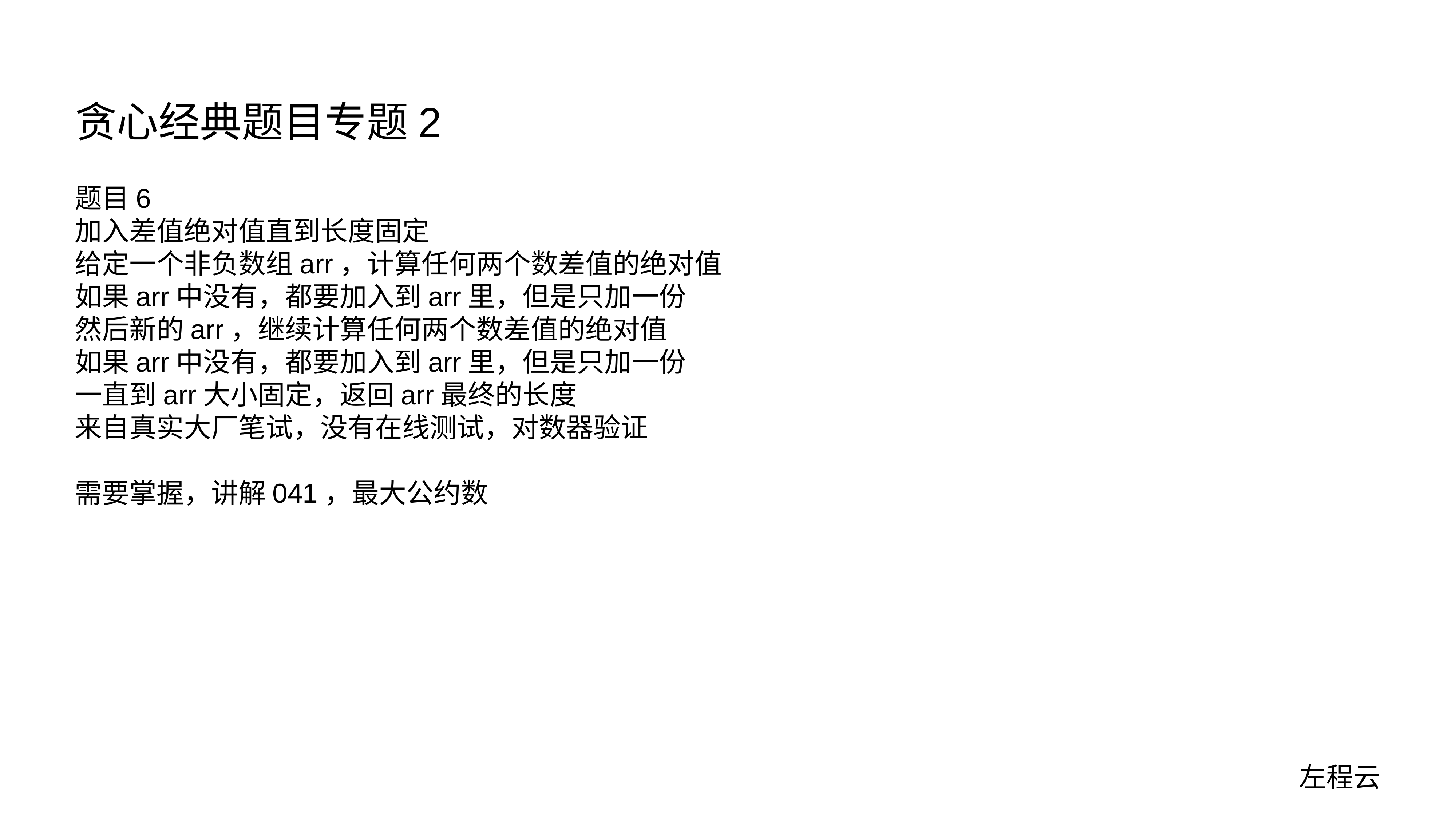

# 贪心经典题目专题2
题目6
加入差值绝对值直到长度固定
给定一个非负数组arr，计算任何两个数差值的绝对值
如果arr中没有，都要加入到arr里，但是只加一份
然后新的arr，继续计算任何两个数差值的绝对值
如果arr中没有，都要加入到arr里，但是只加一份
一直到arr大小固定，返回arr最终的长度
来自真实大厂笔试，没有在线测试，对数器验证

需要掌握，讲解041，最大公约数
左程云